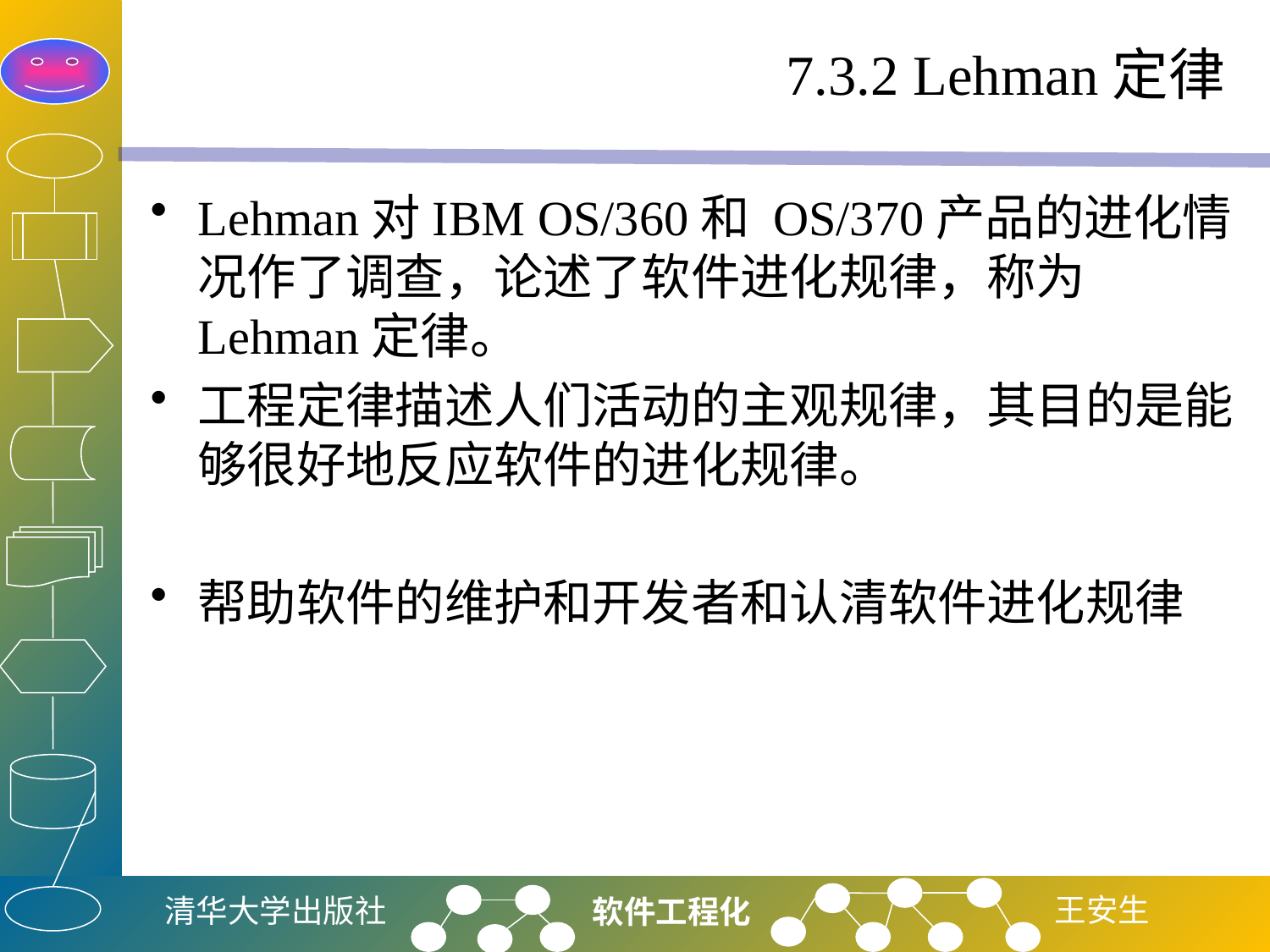

# 7.3.2 Lehman定律
Lehman对IBM OS/360和 OS/370产品的进化情况作了调查，论述了软件进化规律，称为Lehman定律。
工程定律描述人们活动的主观规律，其目的是能够很好地反应软件的进化规律。

帮助软件的维护和开发者和认清软件进化规律